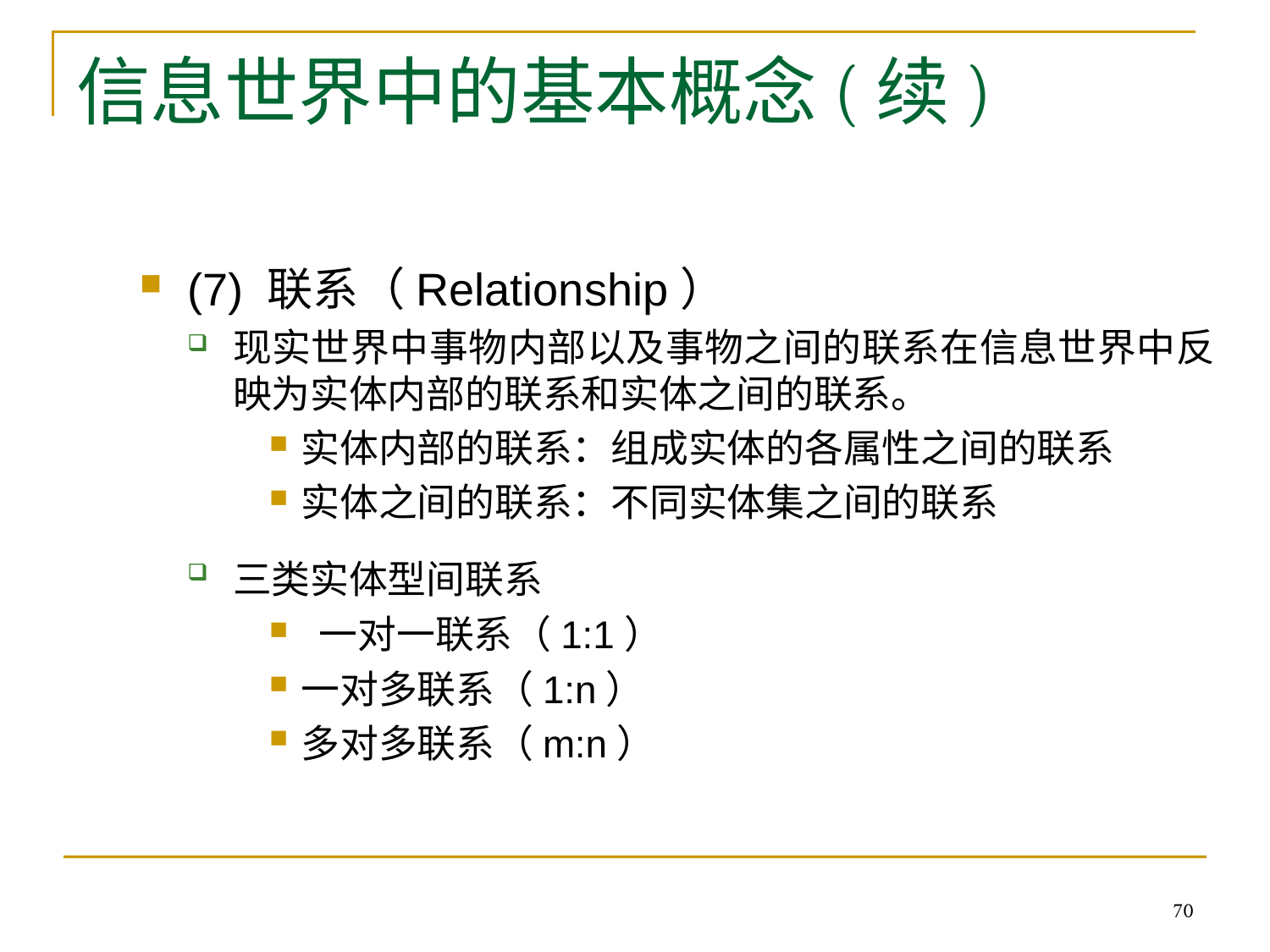

# 信息世界中的基本概念(续)
(7) 联系（Relationship）
现实世界中事物内部以及事物之间的联系在信息世界中反映为实体内部的联系和实体之间的联系。
实体内部的联系：组成实体的各属性之间的联系
实体之间的联系：不同实体集之间的联系
三类实体型间联系
 一对一联系（1:1）
一对多联系（1:n）
多对多联系（m:n）
70